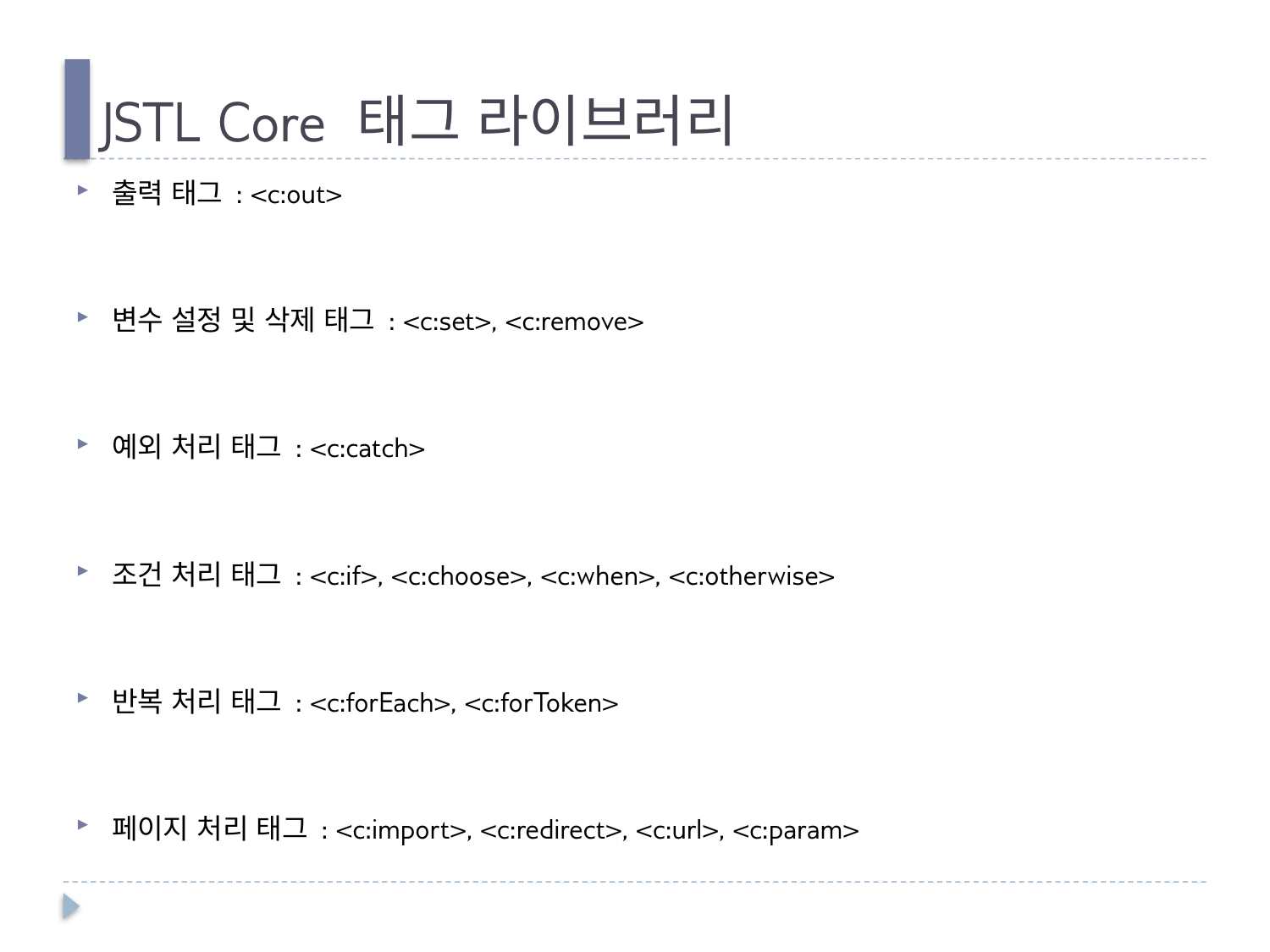

# JSTL Core 태그 라이브러리
출력 태그 : <c:out>

변수 설정 및 삭제 태그 : <c:set>, <c:remove>

예외 처리 태그 : <c:catch>

조건 처리 태그 : <c:if>, <c:choose>, <c:when>, <c:otherwise>

반복 처리 태그 : <c:forEach>, <c:forToken>

페이지 처리 태그 : <c:import>, <c:redirect>, <c:url>, <c:param>